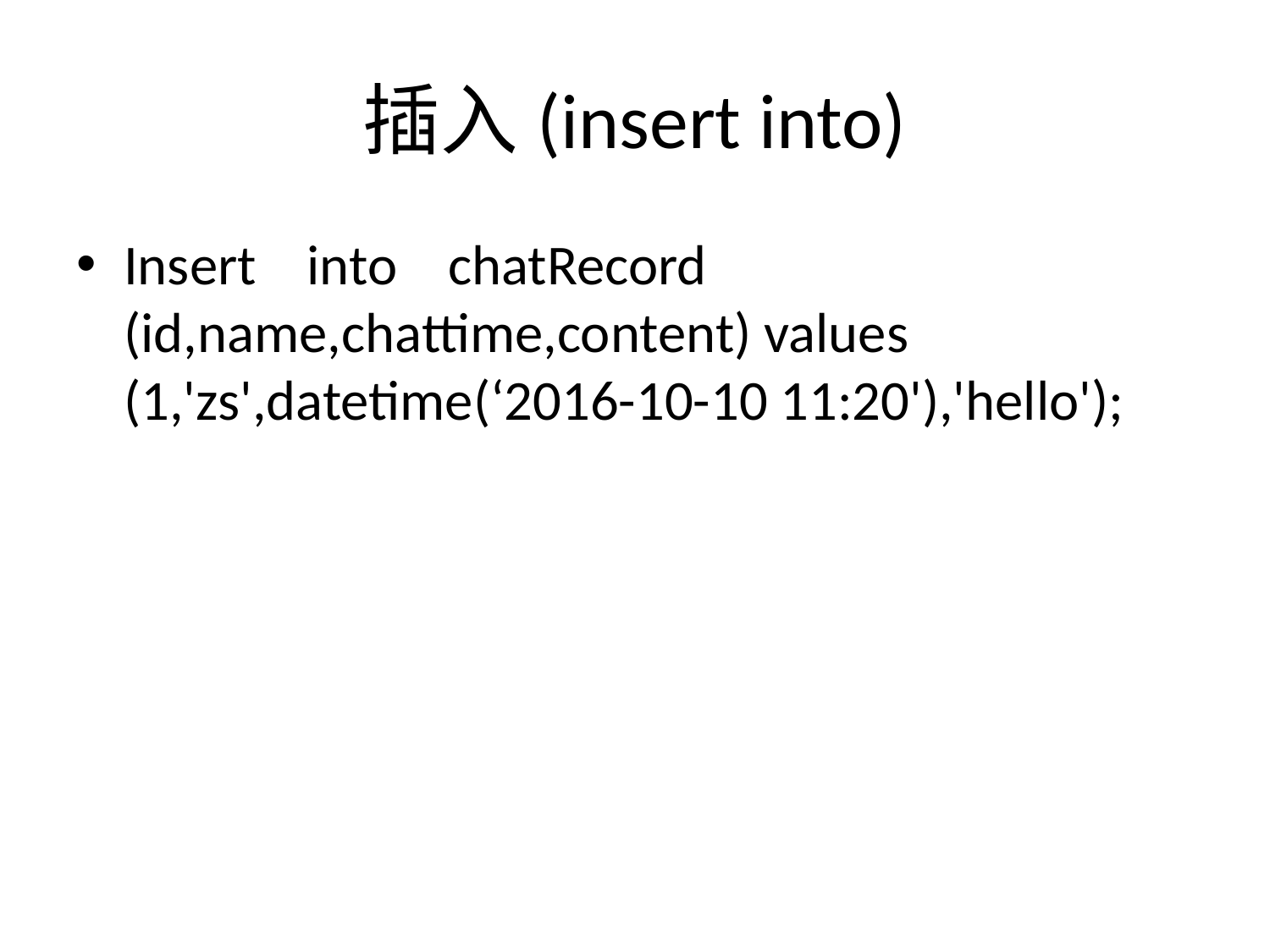

# 插入(insert into)
Insert    into    chatRecord (id,name,chattime,content) values (1,'zs',datetime(‘2016-10-10 11:20'),'hello');